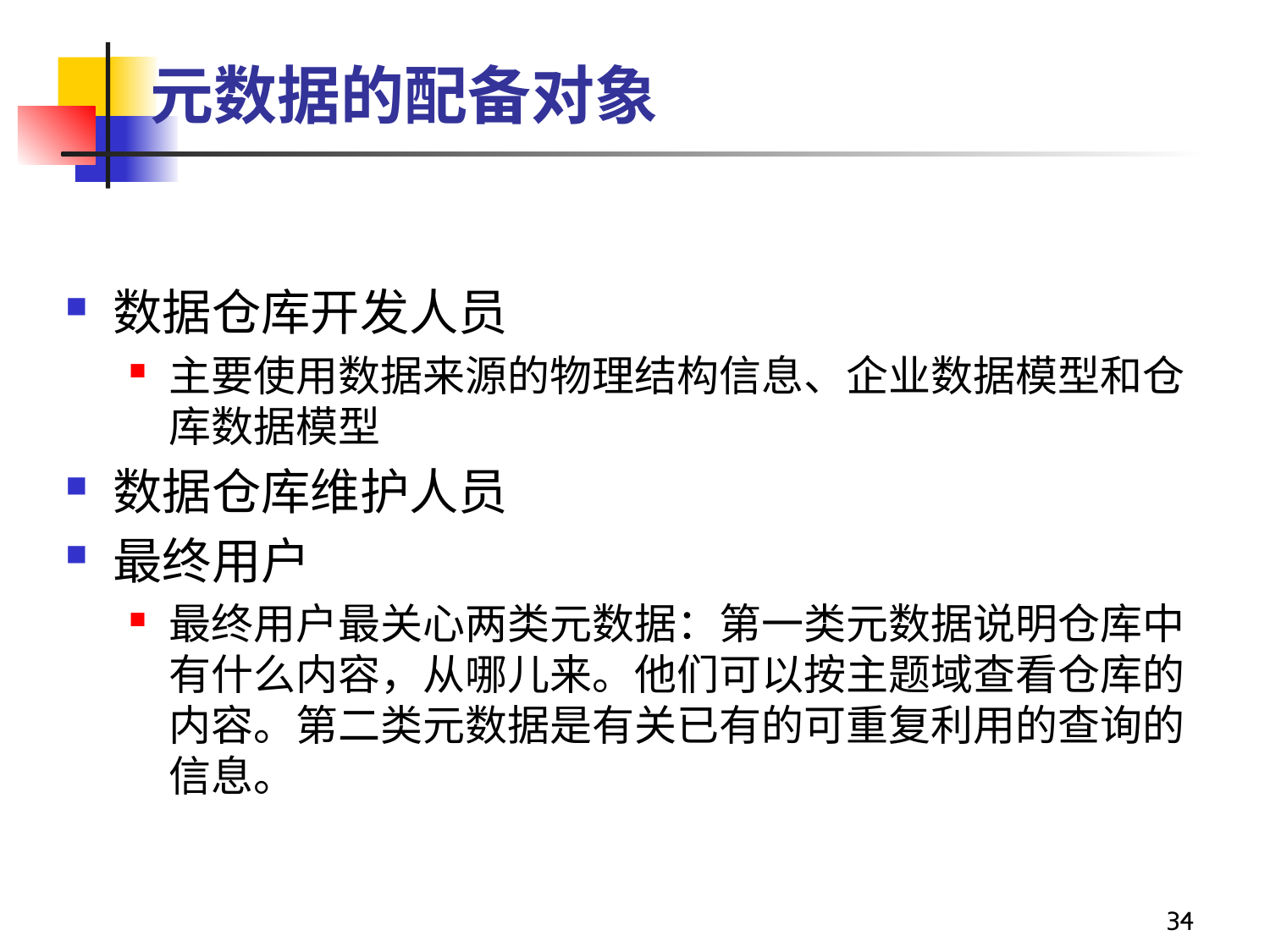

# 元数据的配备对象
数据仓库开发人员
主要使用数据来源的物理结构信息、企业数据模型和仓库数据模型
数据仓库维护人员
最终用户
最终用户最关心两类元数据：第一类元数据说明仓库中有什么内容，从哪儿来。他们可以按主题域查看仓库的内容。第二类元数据是有关已有的可重复利用的查询的信息。
34